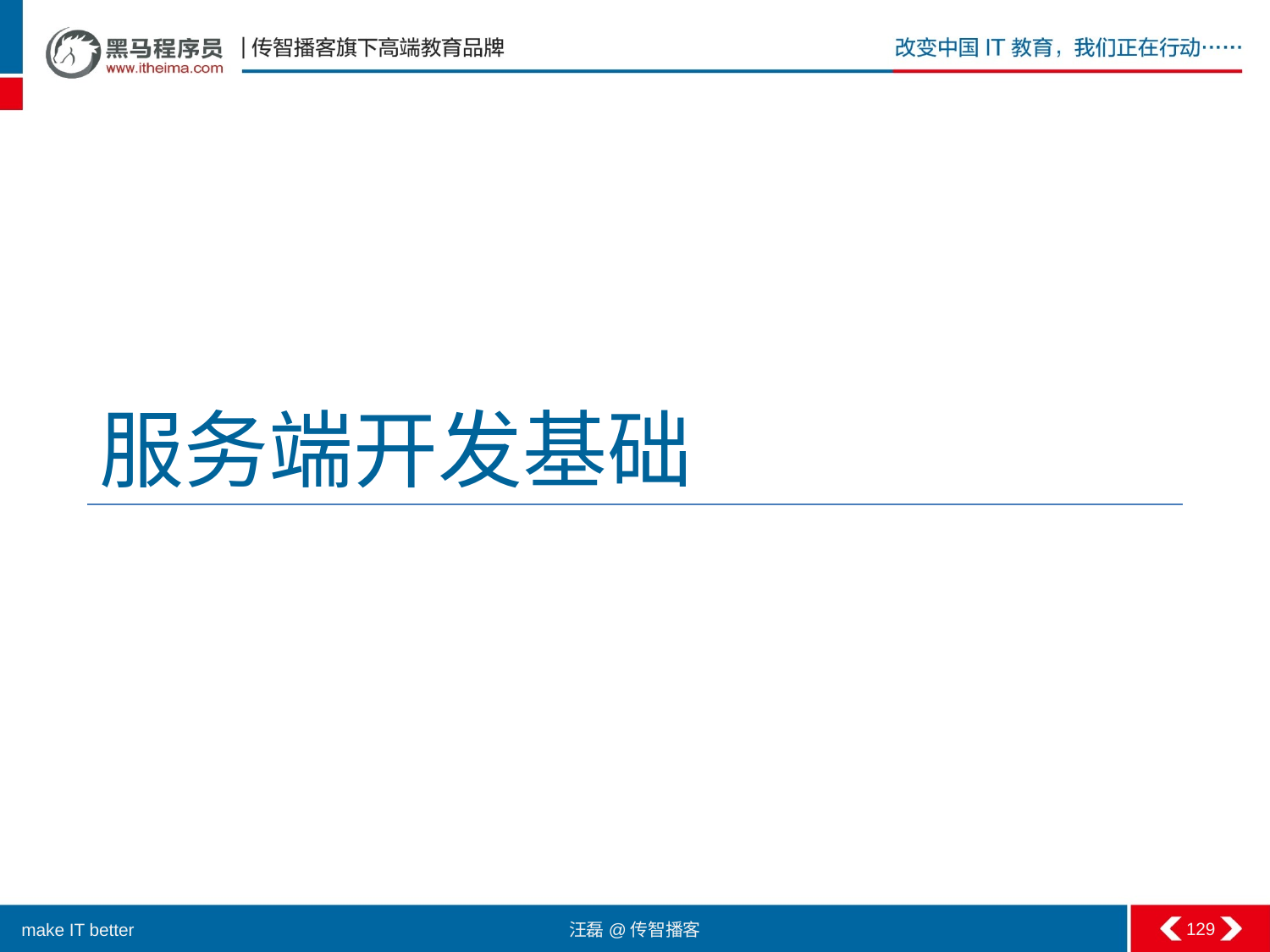

# 服务端开发基础

129
汪磊@传智播客
make IT better